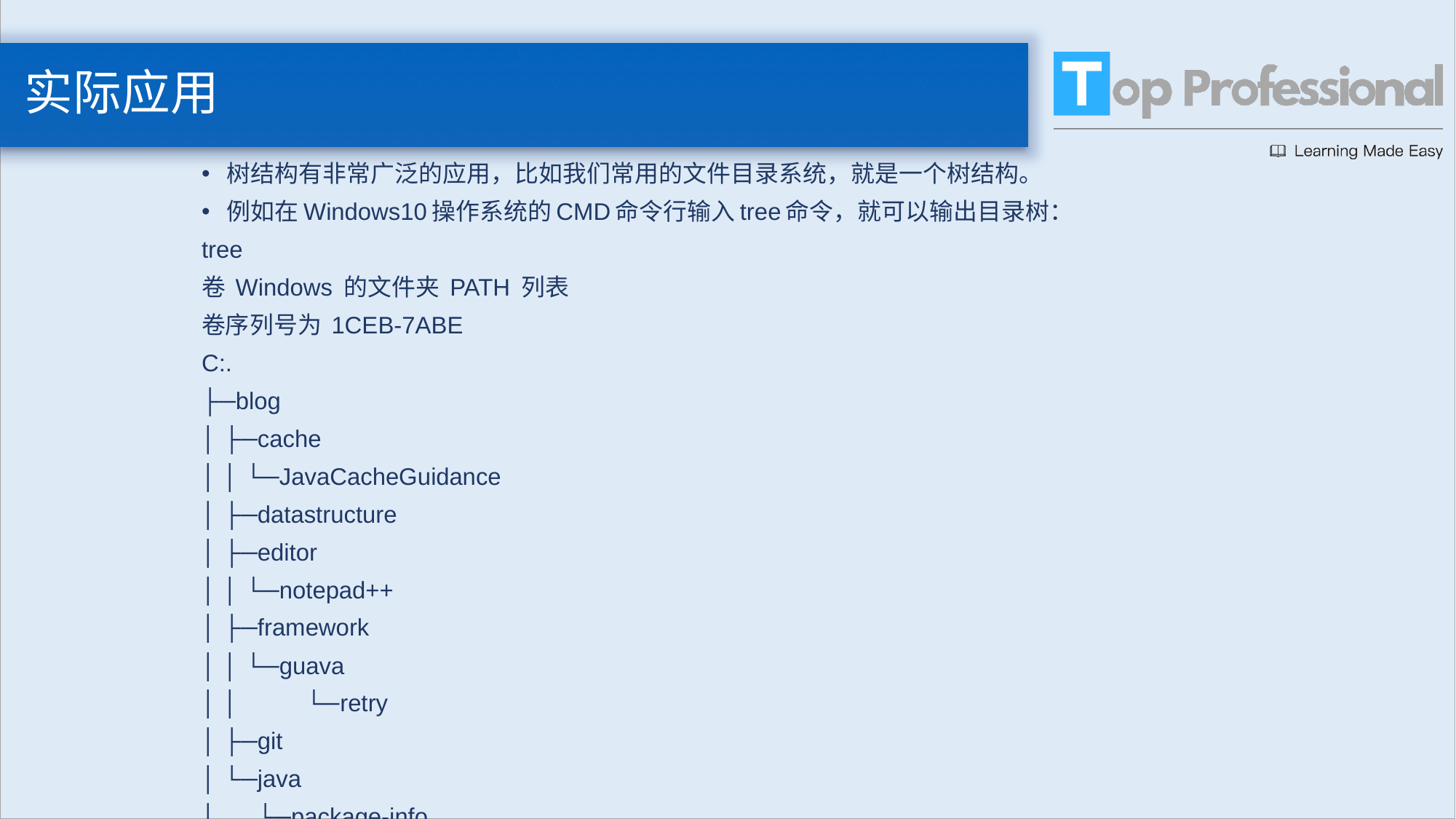

# 实际应用
树结构有非常广泛的应用，比如我们常用的文件目录系统，就是一个树结构。
例如在Windows10操作系统的CMD命令行输入tree命令，就可以输出目录树：
tree
卷 Windows 的文件夹 PATH 列表
卷序列号为 1CEB-7ABE
C:.
├─blog
│ ├─cache
│ │ └─JavaCacheGuidance
│ ├─datastructure
│ ├─editor
│ │ └─notepad++
│ ├─framework
│ │ └─guava
│ │          └─retry
│ ├─git
│ └─java
│      └─package-info